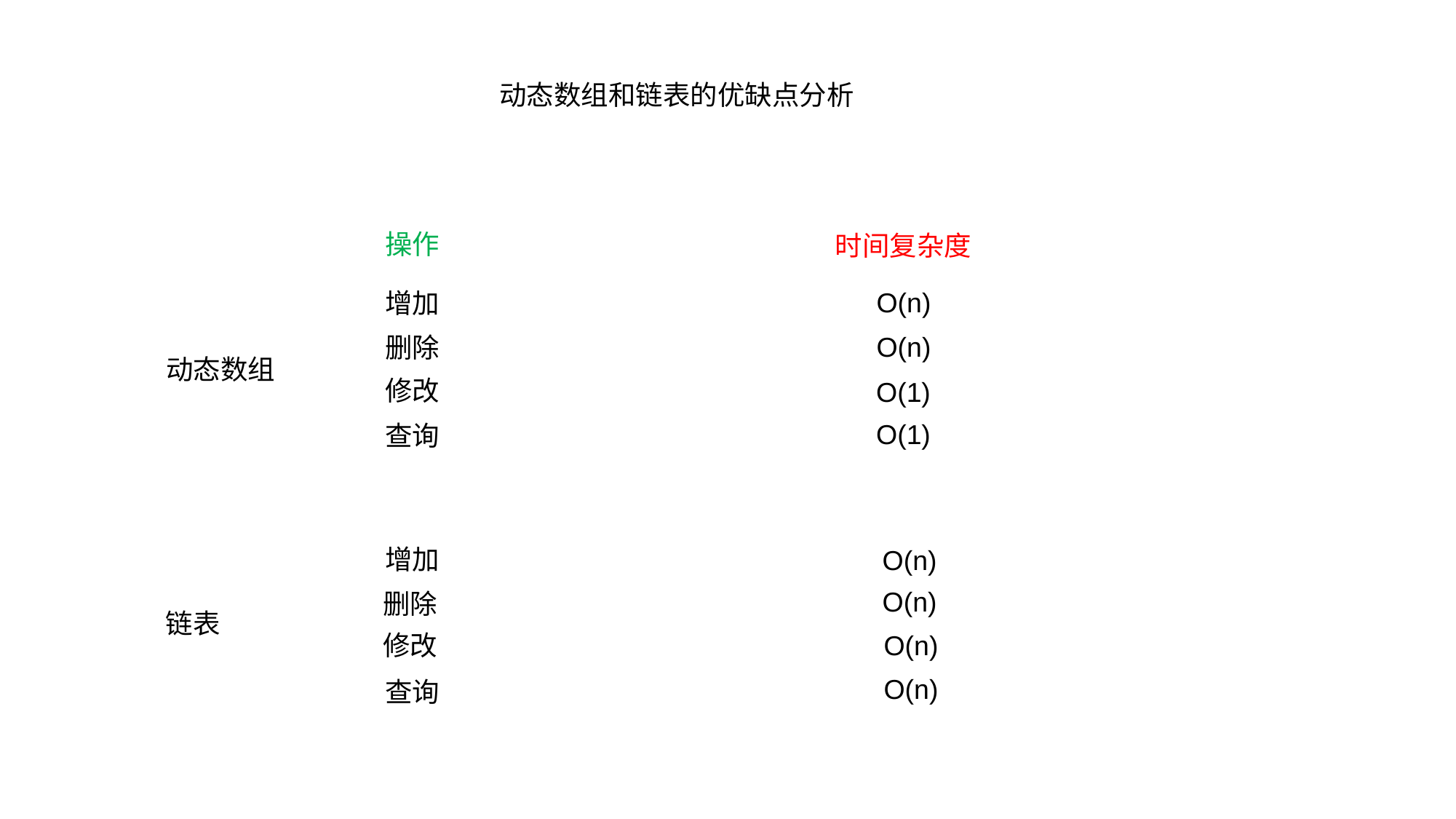

动态数组和链表的优缺点分析
操作
时间复杂度
O(n)
增加
O(n)
删除
动态数组
修改
O(1)
O(1)
查询
增加
O(n)
O(n)
删除
链表
修改
O(n)
O(n)
查询